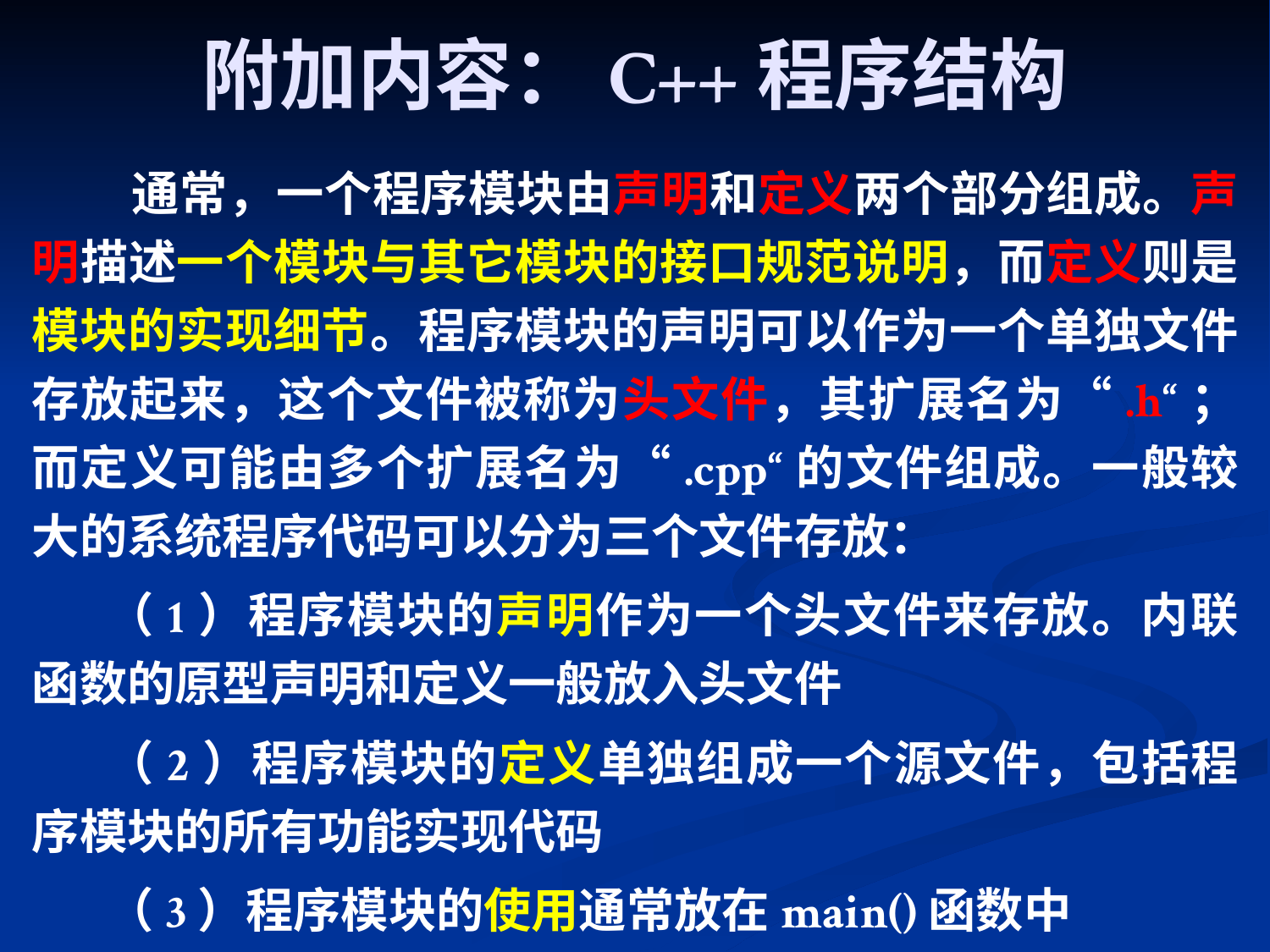

附加内容：C++程序结构
通常，一个程序模块由声明和定义两个部分组成。声明描述一个模块与其它模块的接口规范说明，而定义则是模块的实现细节。程序模块的声明可以作为一个单独文件存放起来，这个文件被称为头文件，其扩展名为“.h“；而定义可能由多个扩展名为“.cpp“的文件组成。一般较大的系统程序代码可以分为三个文件存放：
（1）程序模块的声明作为一个头文件来存放。内联函数的原型声明和定义一般放入头文件
（2）程序模块的定义单独组成一个源文件，包括程序模块的所有功能实现代码
（3）程序模块的使用通常放在main()函数中